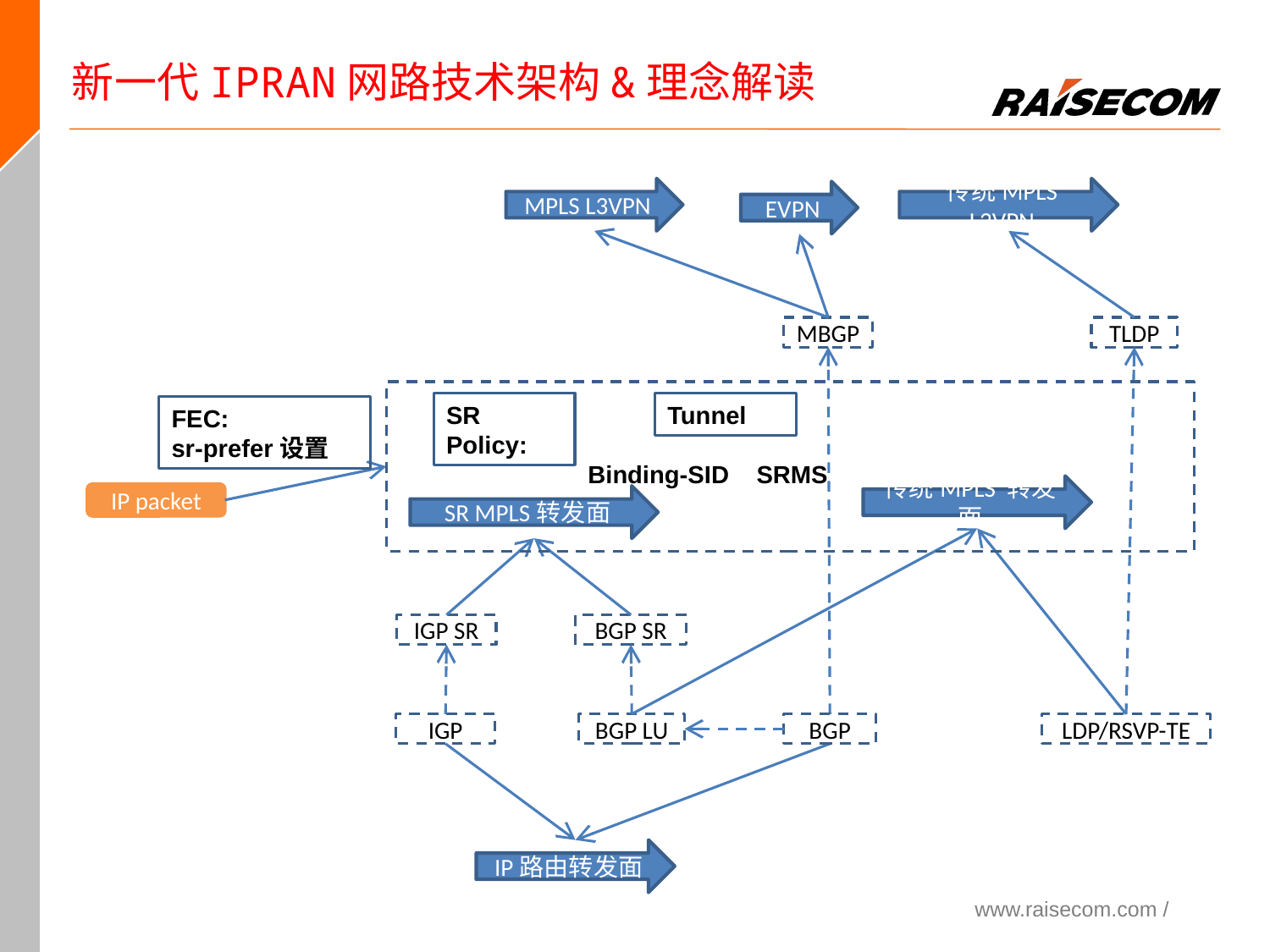

新一代IPRAN网路技术架构&理念解读
MPLS L3VPN
传统MPLS L2VPN
EVPN
MBGP
TLDP

SR Policy:
Tunnel
FEC:
sr-prefer设置
Binding-SID
SRMS
传统MPLS 转发面
IP packet
SR MPLS转发面
IGP SR
BGP SR
IGP
BGP LU
BGP
LDP/RSVP-TE
IP路由转发面